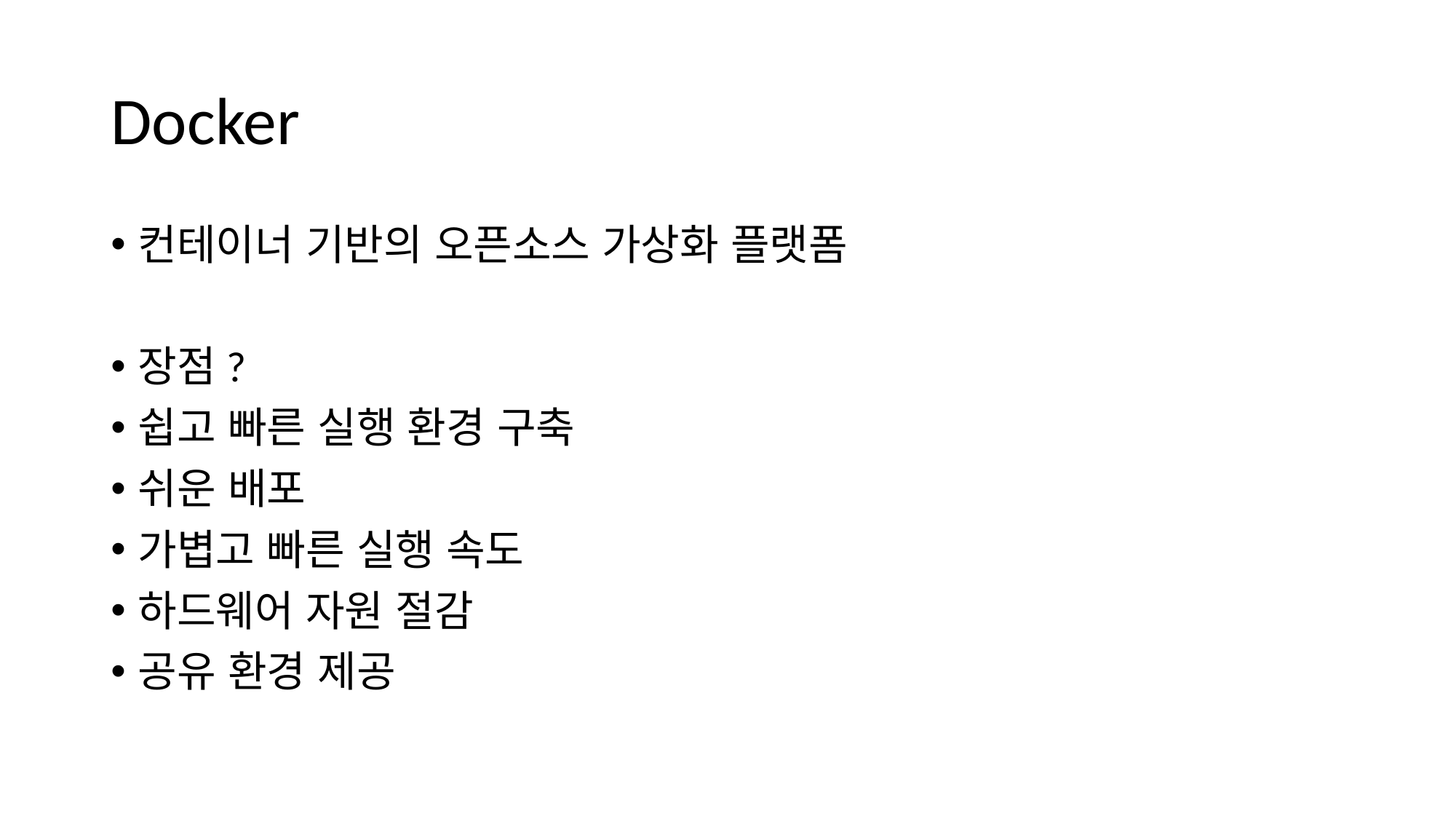

# Docker
컨테이너 기반의 오픈소스 가상화 플랫폼

장점?
쉽고 빠른 실행 환경 구축
쉬운 배포
가볍고 빠른 실행 속도
하드웨어 자원 절감
공유 환경 제공